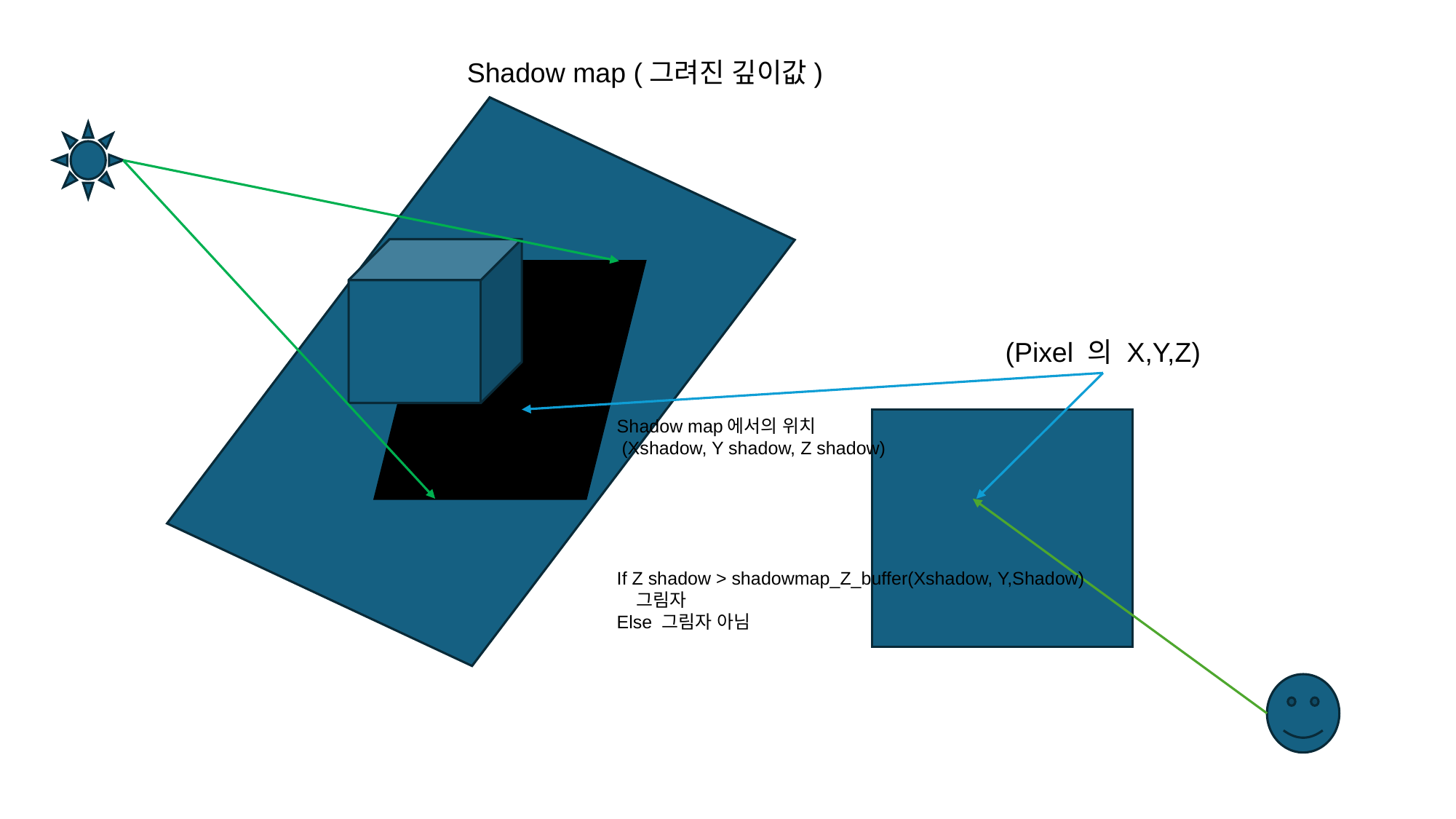

Shadow map (그려진 깊이값)

(Pixel 의 X,Y,Z)
Shadow map에서의 위치
 (Xshadow, Y shadow, Z shadow)

If Z shadow > shadowmap_Z_buffer(Xshadow, Y,Shadow)
   그림자
Else 그림자 아님